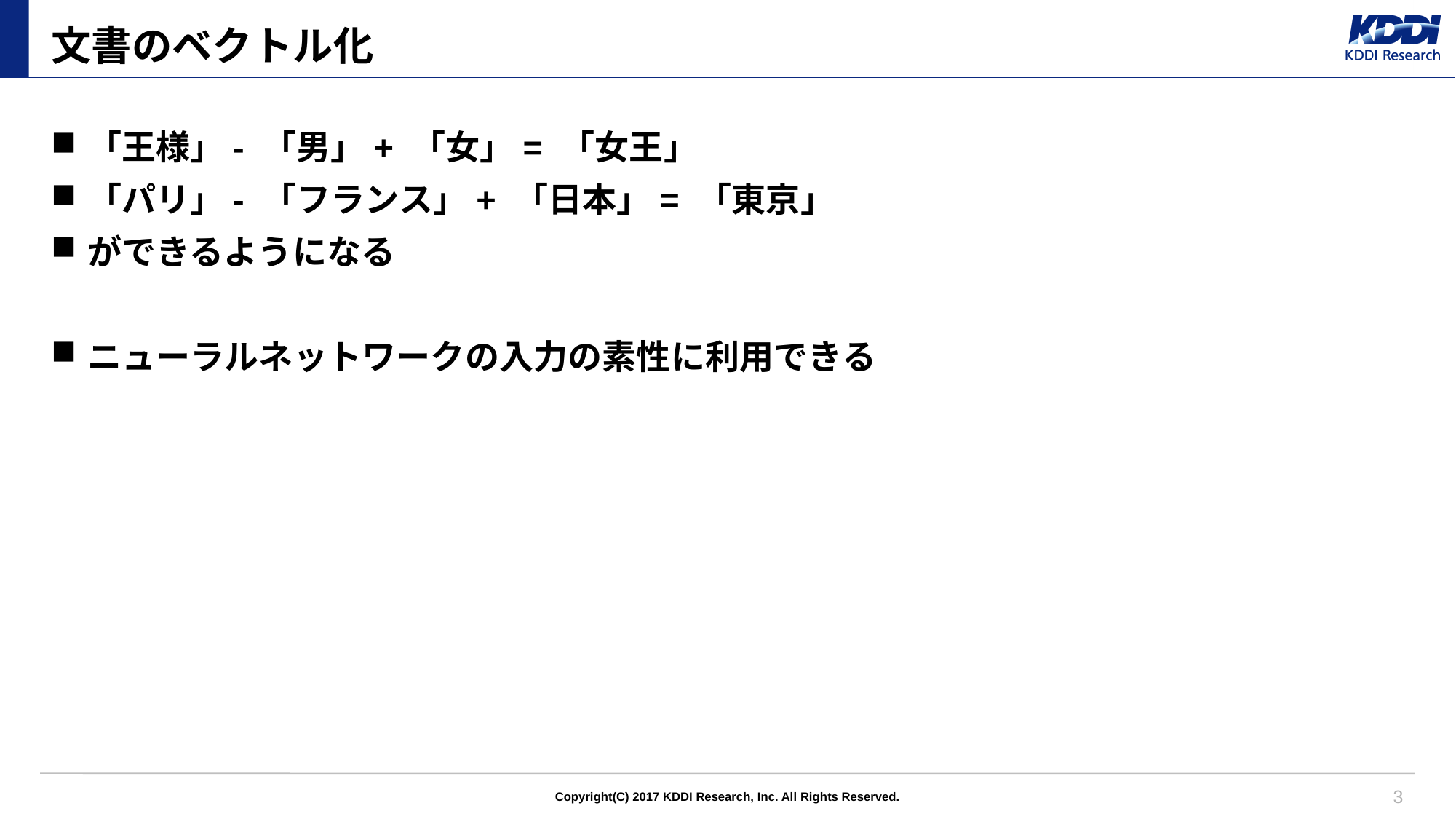

# 文書のベクトル化
「王様」- 「男」+ 「女」= 「女王」
「パリ」- 「フランス」+ 「日本」= 「東京」
ができるようになる

ニューラルネットワークの入力の素性に利用できる
3